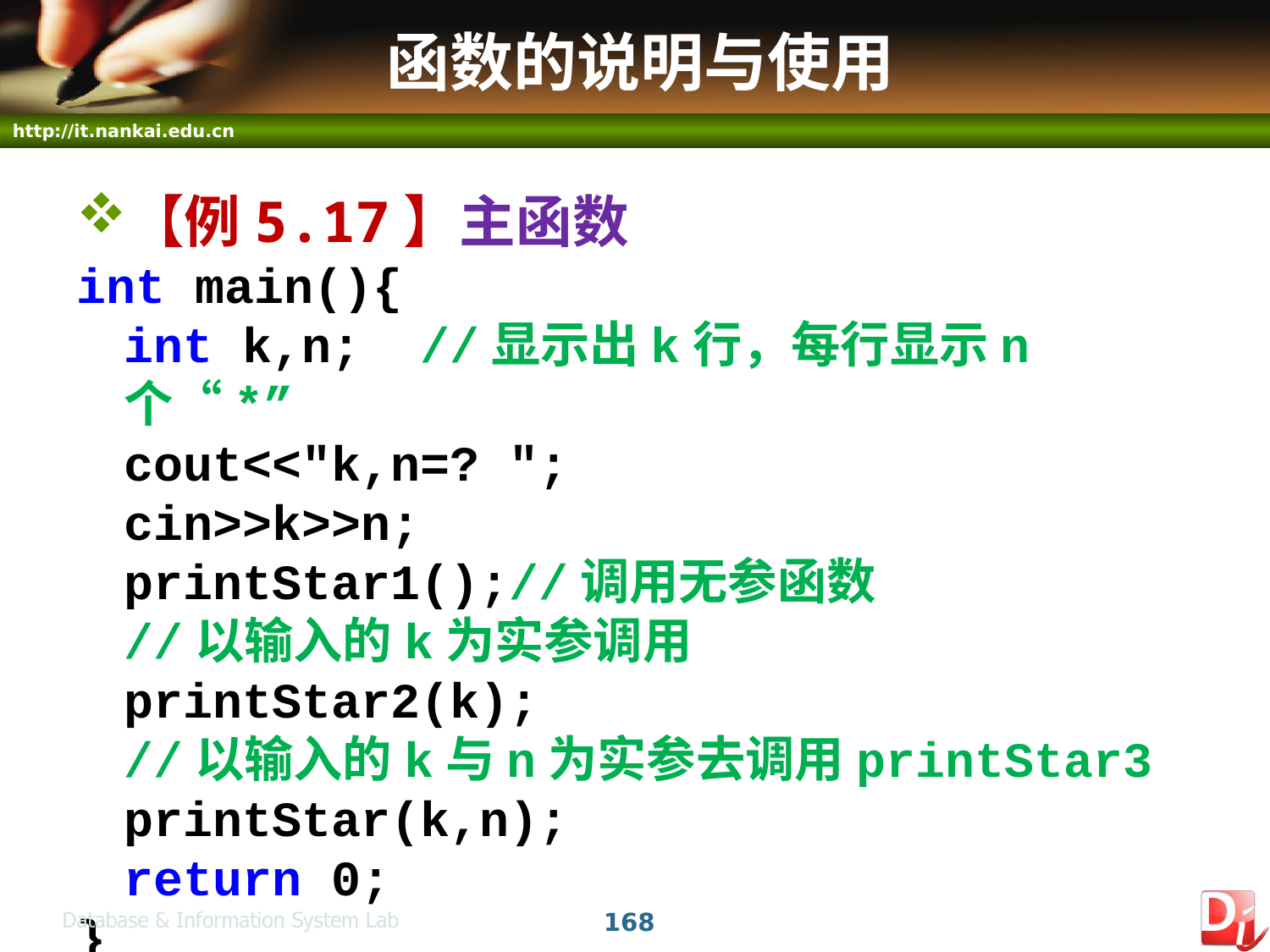

# 函数的说明与使用
【例5.17】主函数
int main(){
	int k,n;  //显示出k行，每行显示n个“*”
	cout<<"k,n=? ";
	cin>>k>>n;
	printStar1();//调用无参函数
	//以输入的k为实参调用
	printStar2(k);
	//以输入的k与n为实参去调用printStar3
	printStar(k,n);
	return 0;
}
168
Database & Information System Lab